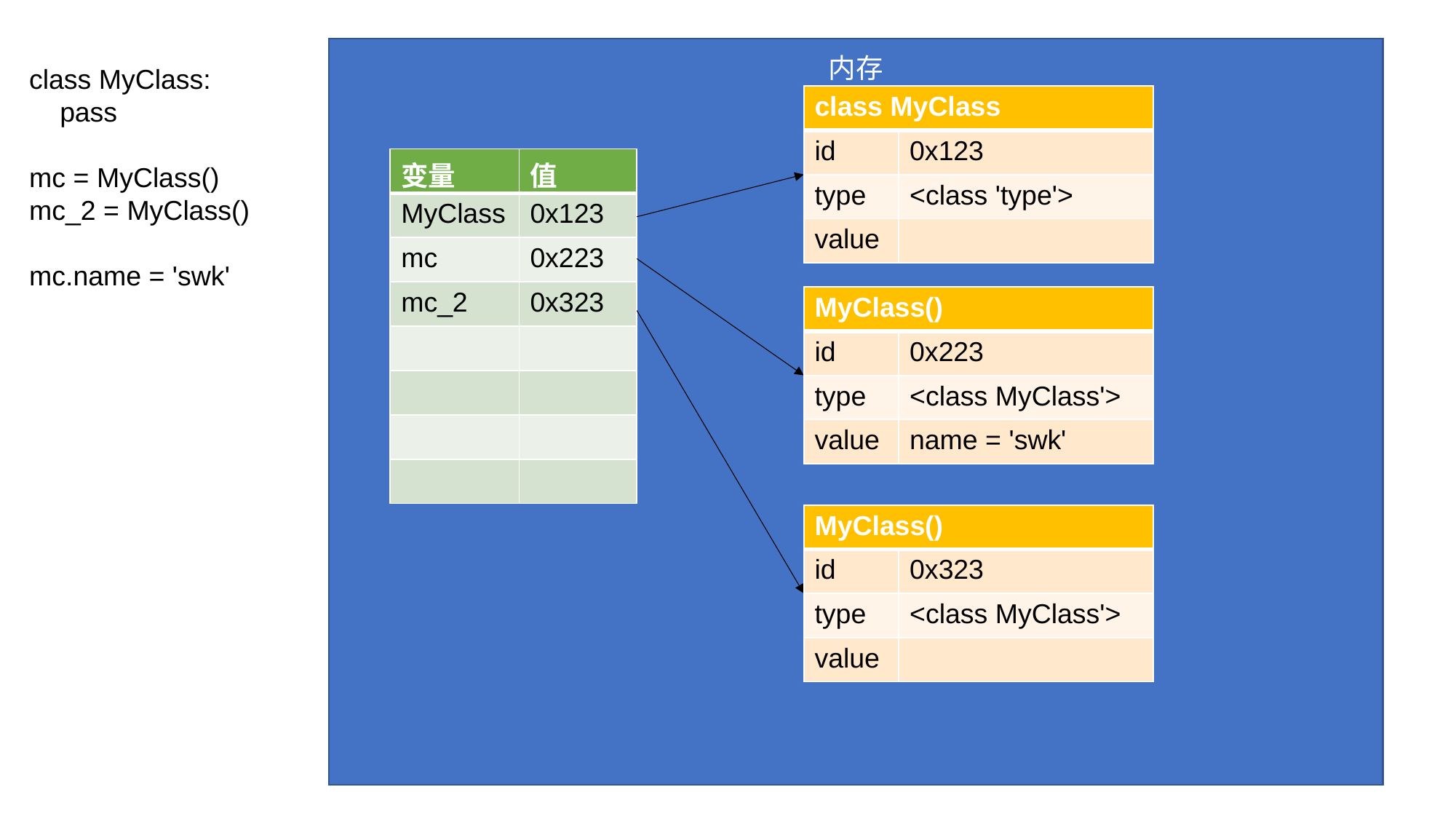

内存

class MyClass:
    pass

mc = MyClass()
mc_2 = MyClass()

mc.name = 'swk'
| class MyClass |  |
| --- | --- |
| id | 0x123 |
| type | <class 'type'> |
| value |  |
| 变量 | 值 |
| --- | --- |
| MyClass | 0x123 |
| mc | 0x223 |
| mc\_2 | 0x323 |
|  |  |
|  |  |
|  |  |
|  |  |
| MyClass() |  |
| --- | --- |
| id | 0x223 |
| type | <class MyClass'> |
| value | name = 'swk' |
| MyClass() |  |
| --- | --- |
| id | 0x323 |
| type | <class MyClass'> |
| value |  |